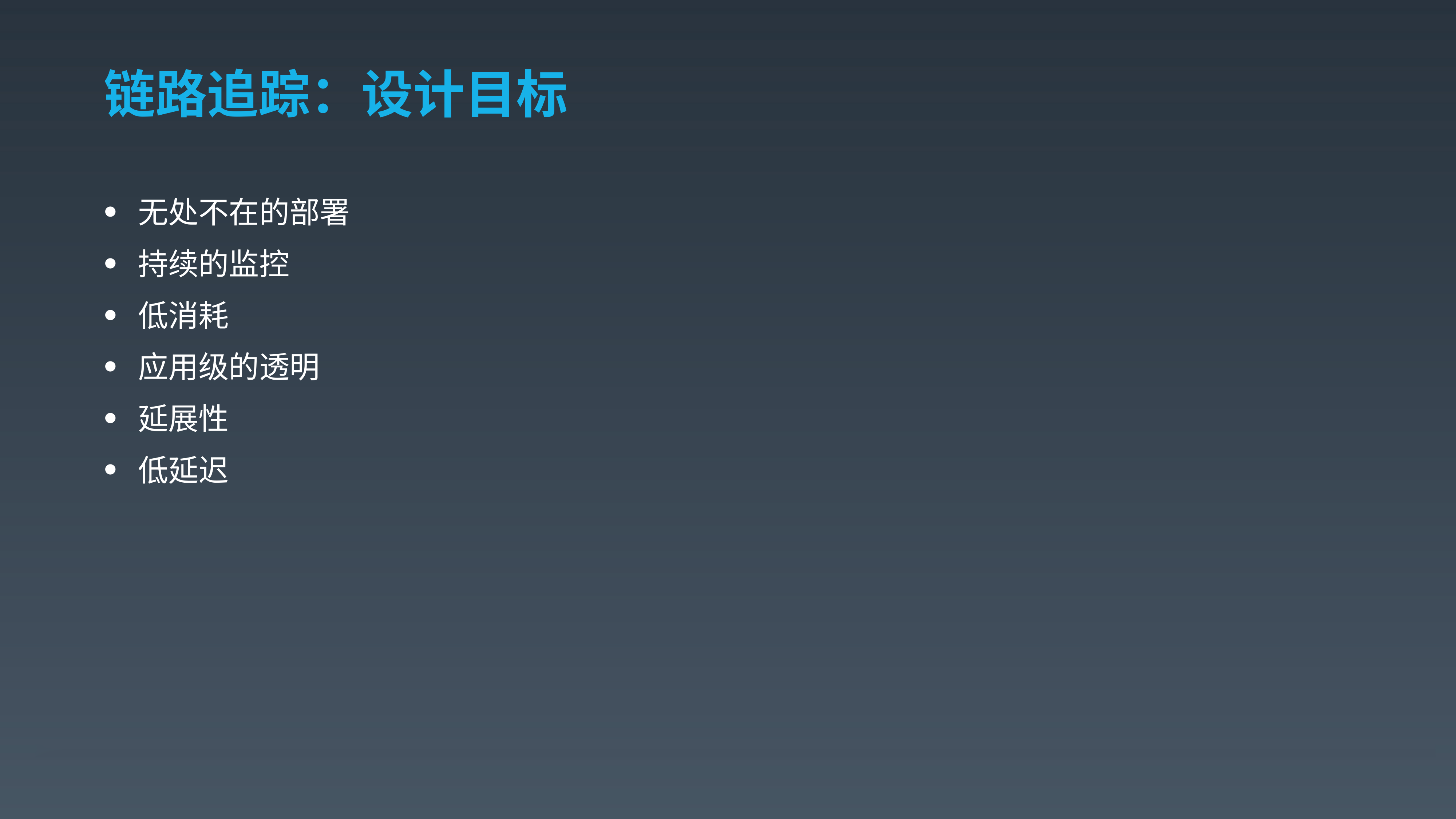

# 链路追踪：设计目标
无处不在的部署
持续的监控
低消耗
应用级的透明
延展性
低延迟